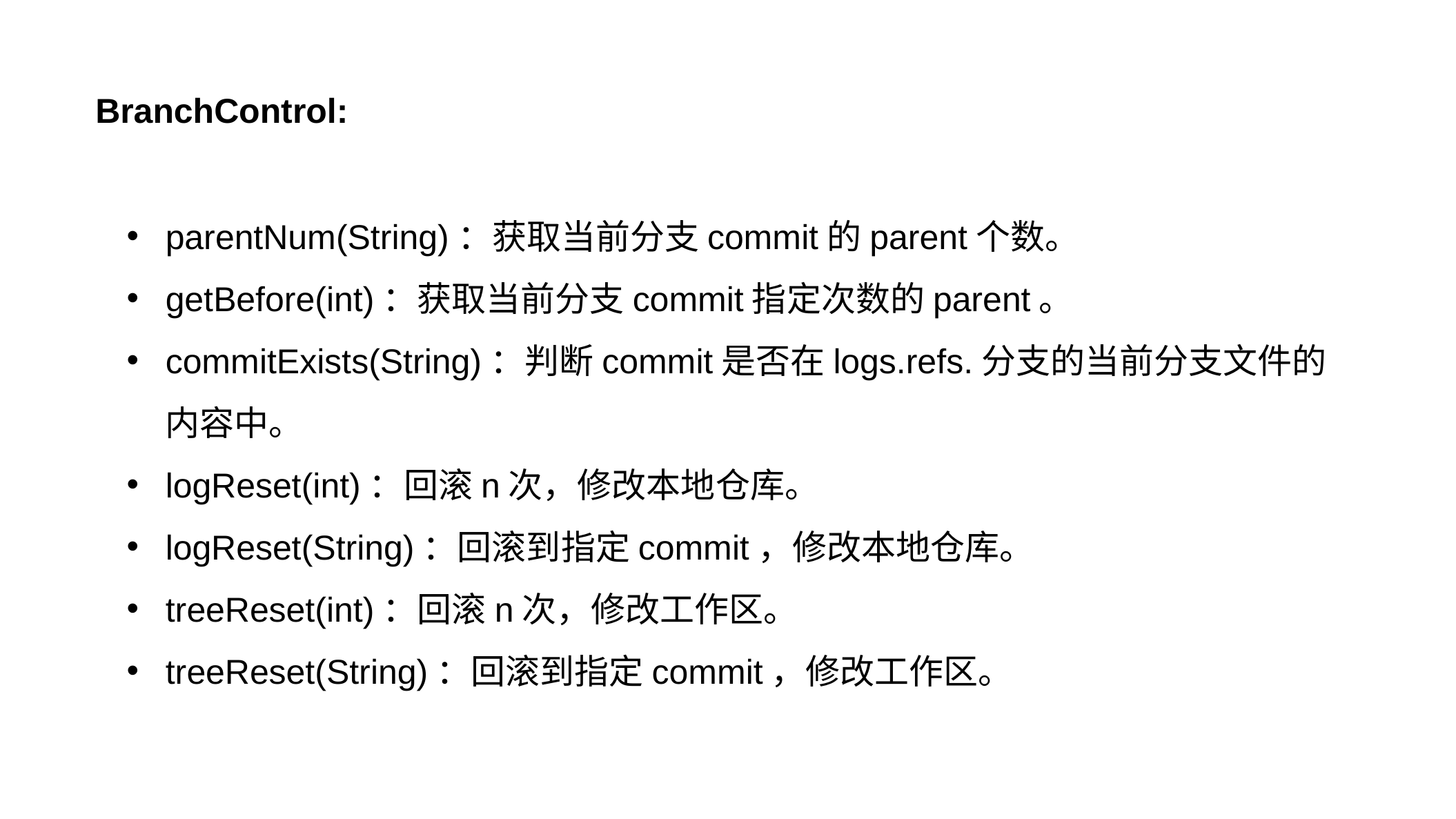

BranchControl:
parentNum(String)：获取当前分支commit的parent个数。
getBefore(int)：获取当前分支commit指定次数的parent。
commitExists(String)：判断commit是否在logs.refs.分支的当前分支文件的内容中。
logReset(int)：回滚n次，修改本地仓库。
logReset(String)：回滚到指定commit，修改本地仓库。
treeReset(int)：回滚n次，修改工作区。
treeReset(String)：回滚到指定commit，修改工作区。